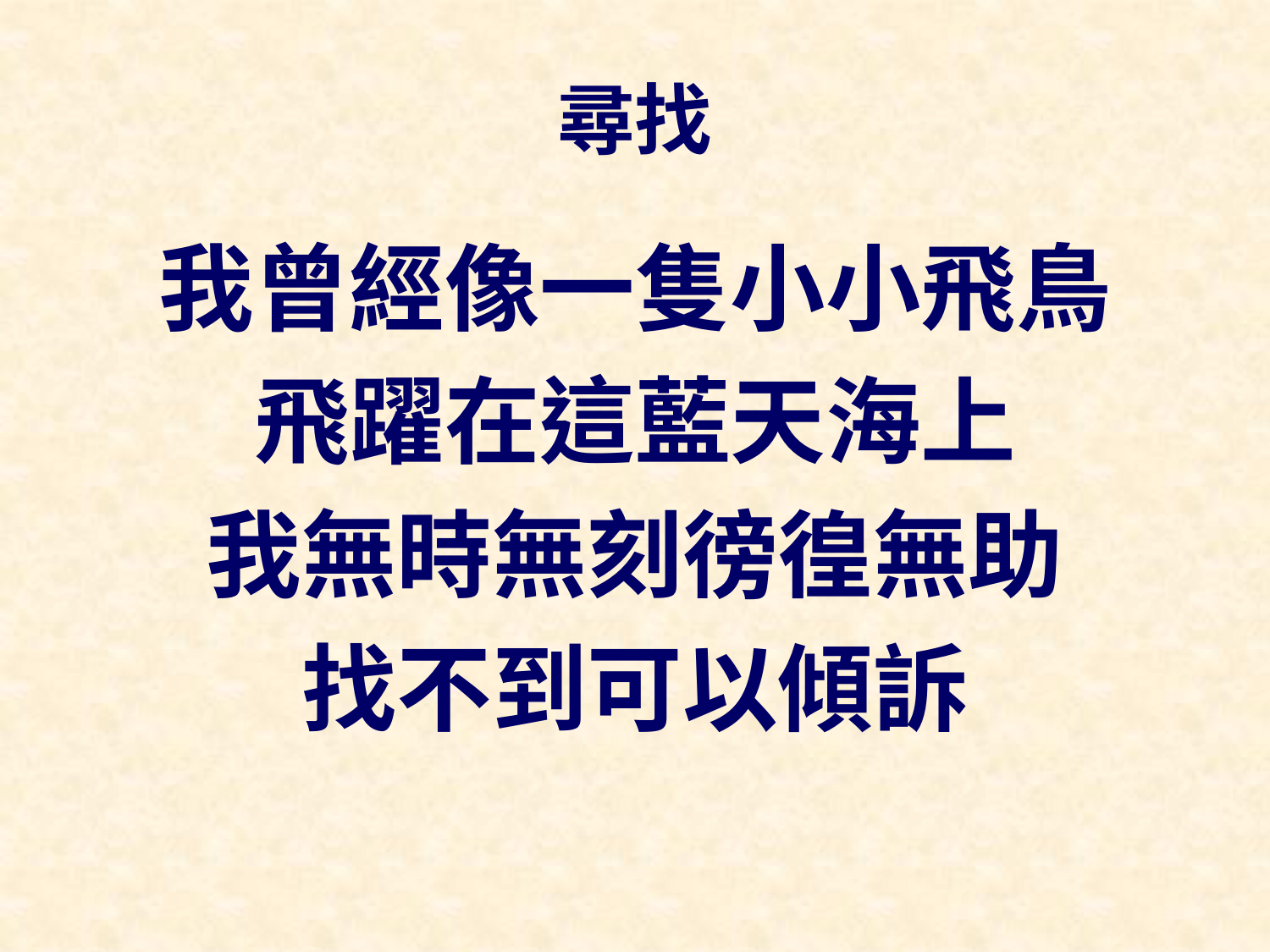

# 尋找
我曾經像一隻小小飛鳥
飛躍在這藍天海上
我無時無刻徬徨無助
找不到可以傾訴